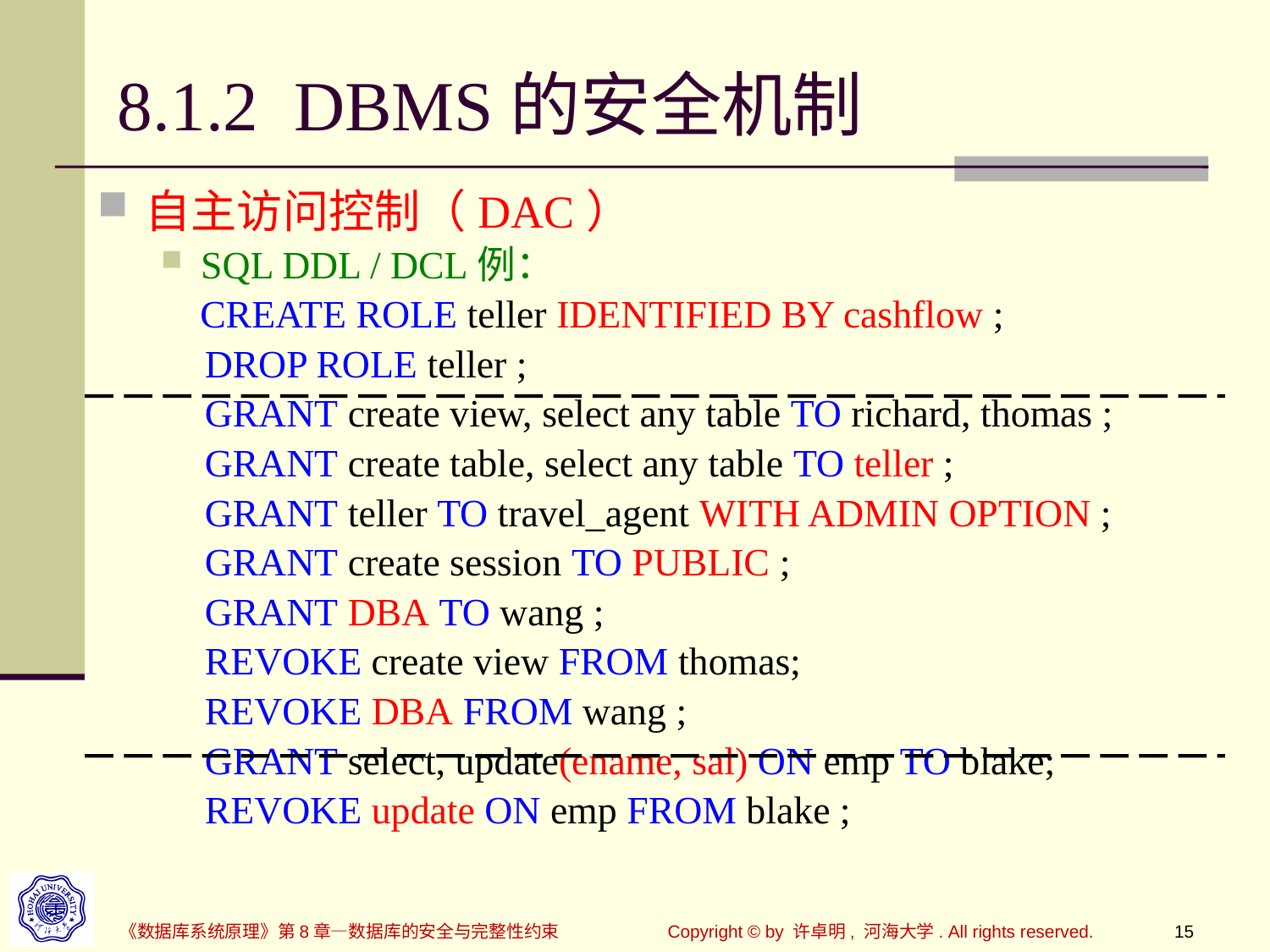

# 8.1.2  DBMS的安全机制
自主访问控制（DAC）
SQL DDL / DCL例：
    CREATE ROLE teller IDENTIFIED BY cashflow ;
           DROP ROLE teller ;
           GRANT create view, select any table TO richard, thomas ;
           GRANT create table, select any table TO teller ;
           GRANT teller TO travel_agent WITH ADMIN OPTION ;
           GRANT create session TO PUBLIC ;
           GRANT DBA TO wang ;
           REVOKE create view FROM thomas;
           REVOKE DBA FROM wang ;
           GRANT select, update(ename, sal) ON emp TO blake;
           REVOKE update ON emp FROM blake ;

《数据库系统原理》第8章—数据库的安全与完整性约束
Copyright © by 许卓明, 河海大学. All rights reserved.
15